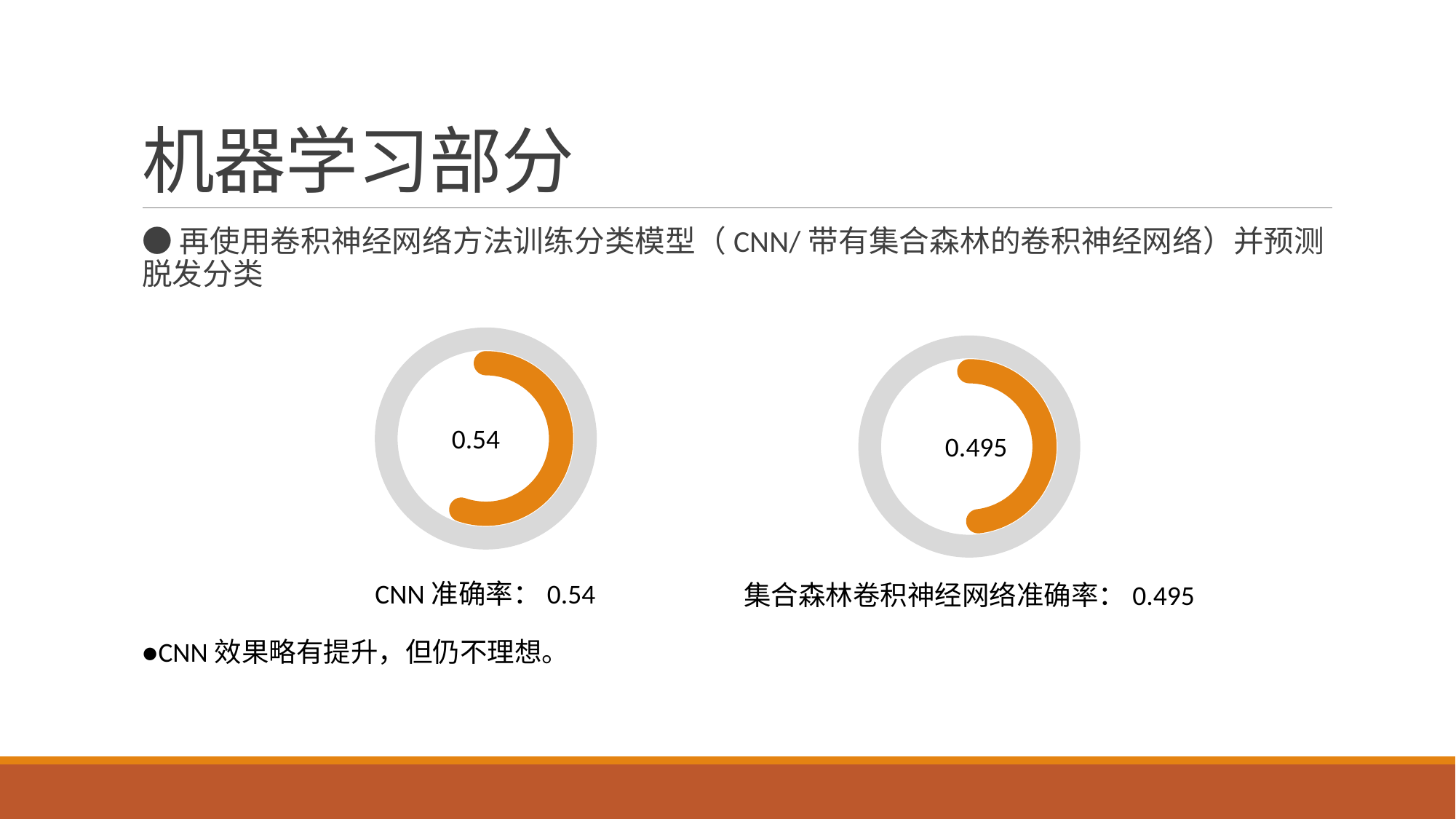

# 机器学习部分
●再使用卷积神经网络方法训练分类模型（CNN/带有集合森林的卷积神经网络）并预测脱发分类

0.54
0.495
CNN准确率：0.54
集合森林卷积神经网络准确率：0.495
●CNN效果略有提升，但仍不理想。